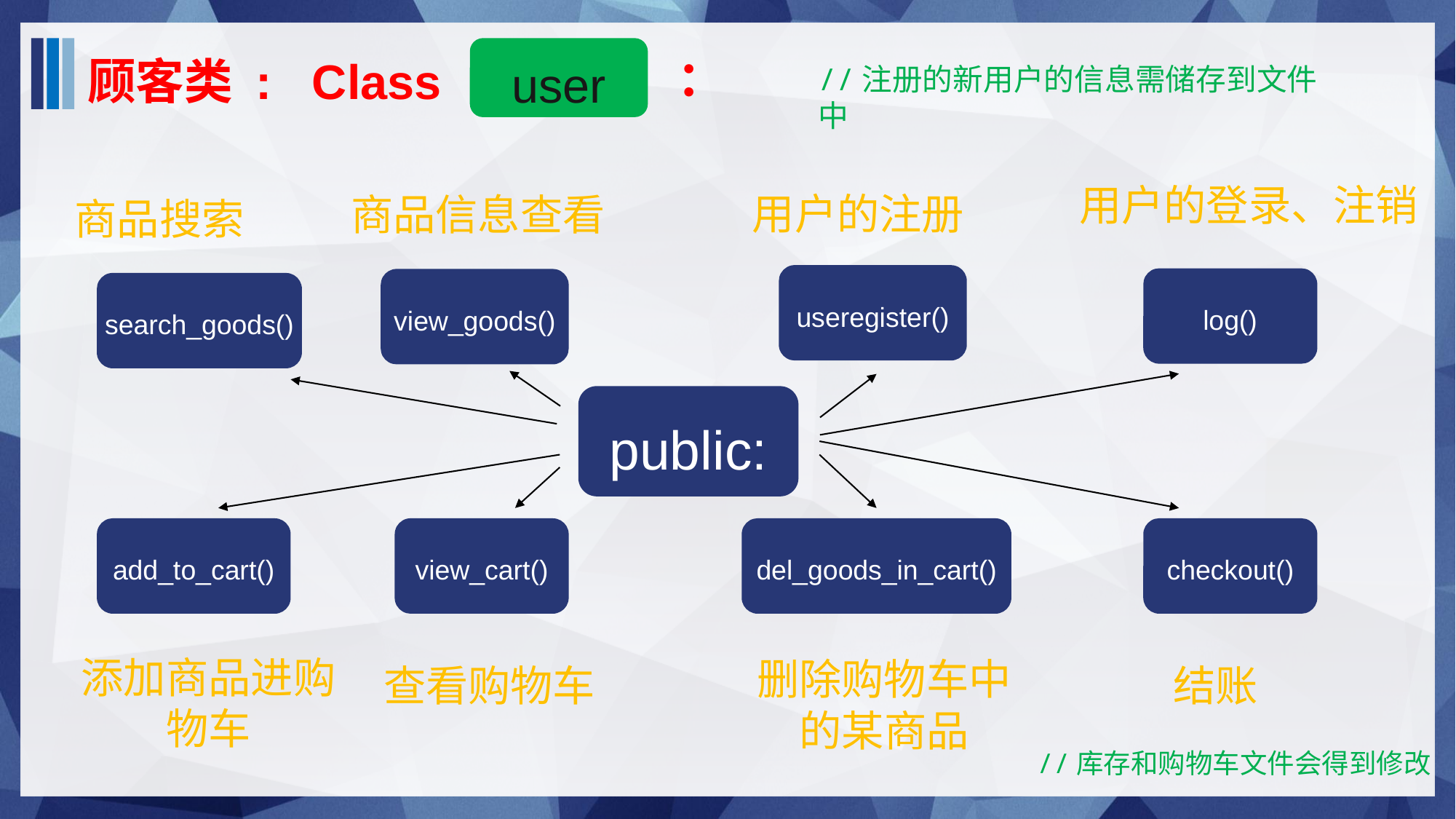

user
：
顾客类 :   Class
//注册的新用户的信息需储存到文件中
用户的登录、注销
用户的注册
商品信息查看
商品搜索
useregister()
log()
view_goods()
search_goods()
public:
add_to_cart()
view_cart()
del_goods_in_cart()
checkout()
添加商品进购物车
删除购物车中的某商品
查看购物车
结账
//库存和购物车文件会得到修改